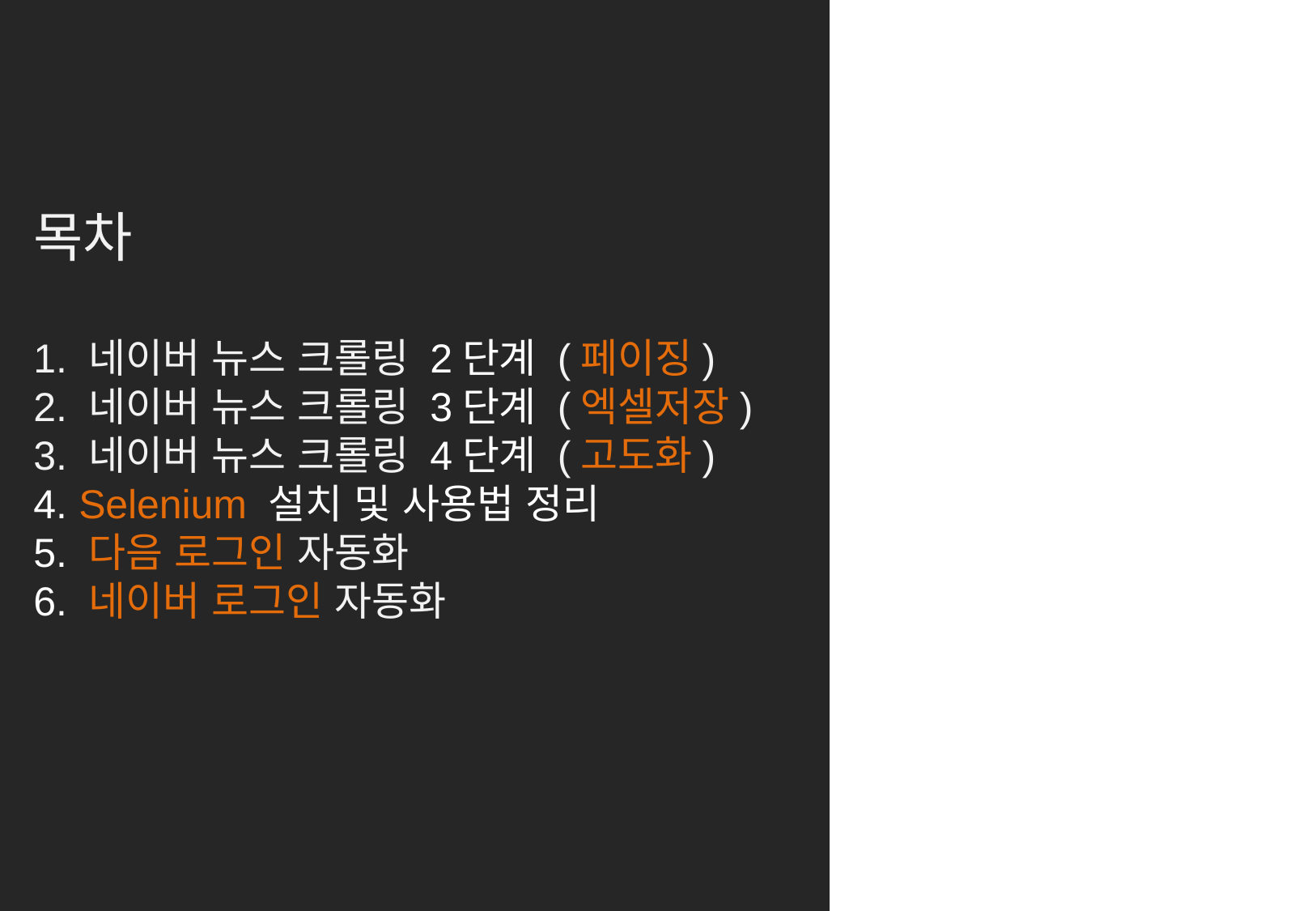

목차

1. 네이버 뉴스 크롤링 2단계 (페이징)
2. 네이버 뉴스 크롤링 3단계 (엑셀저장)
3. 네이버 뉴스 크롤링 4단계 (고도화)
4. Selenium 설치 및 사용법 정리
5. 다음 로그인 자동화
6. 네이버 로그인 자동화